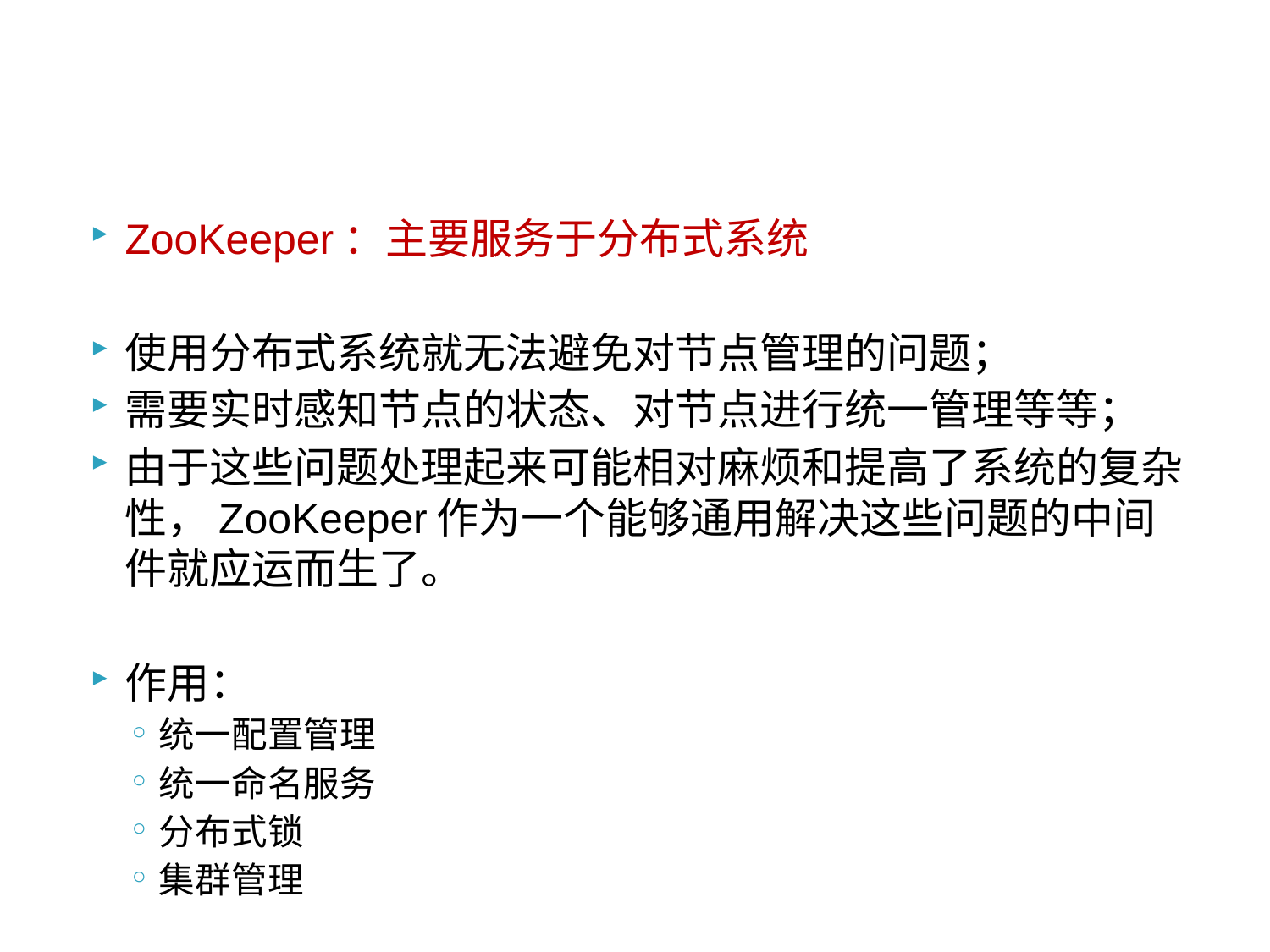

#
ZooKeeper：主要服务于分布式系统

使用分布式系统就无法避免对节点管理的问题；
需要实时感知节点的状态、对节点进行统一管理等等；
由于这些问题处理起来可能相对麻烦和提高了系统的复杂性，ZooKeeper作为一个能够通用解决这些问题的中间件就应运而生了。

作用：
统一配置管理
统一命名服务
分布式锁
集群管理